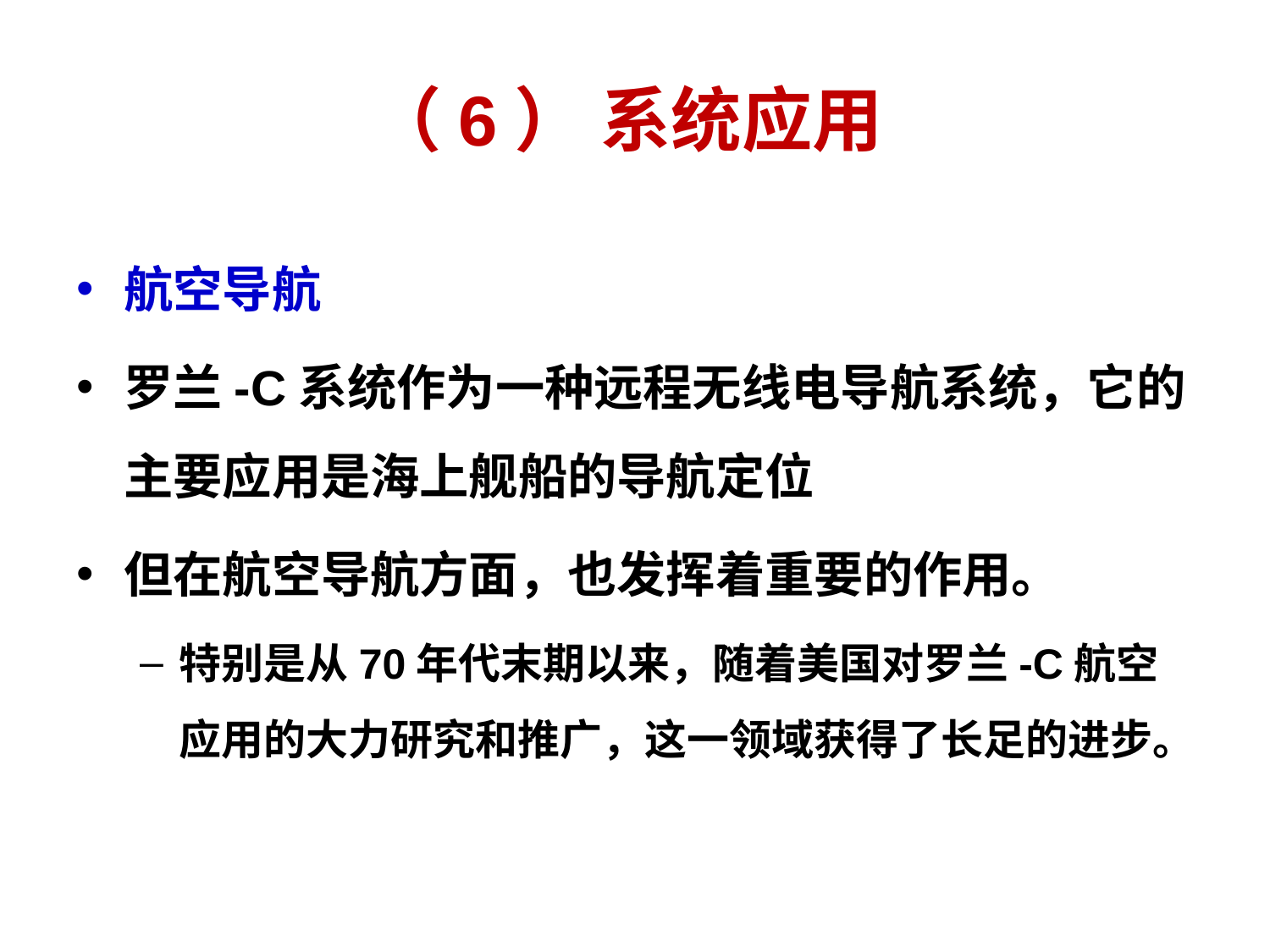

# （6） 系统应用
航空导航
罗兰-C系统作为一种远程无线电导航系统，它的主要应用是海上舰船的导航定位
但在航空导航方面，也发挥着重要的作用。
特别是从70年代末期以来，随着美国对罗兰-C航空应用的大力研究和推广，这一领域获得了长足的进步。